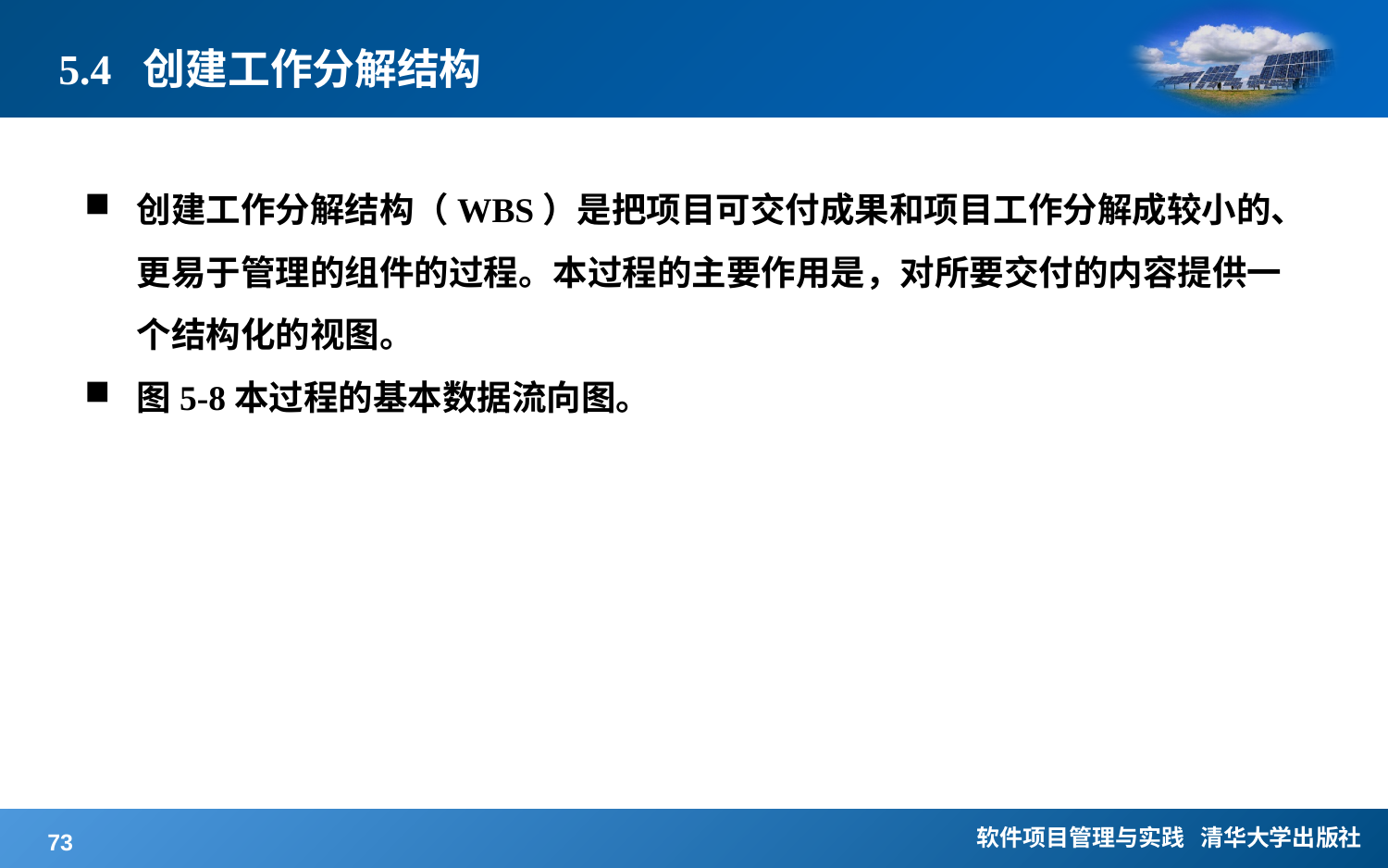

# 5.4  创建工作分解结构
创建工作分解结构（WBS）是把项目可交付成果和项目工作分解成较小的、更易于管理的组件的过程。本过程的主要作用是，对所要交付的内容提供一个结构化的视图。
图5-8本过程的基本数据流向图。